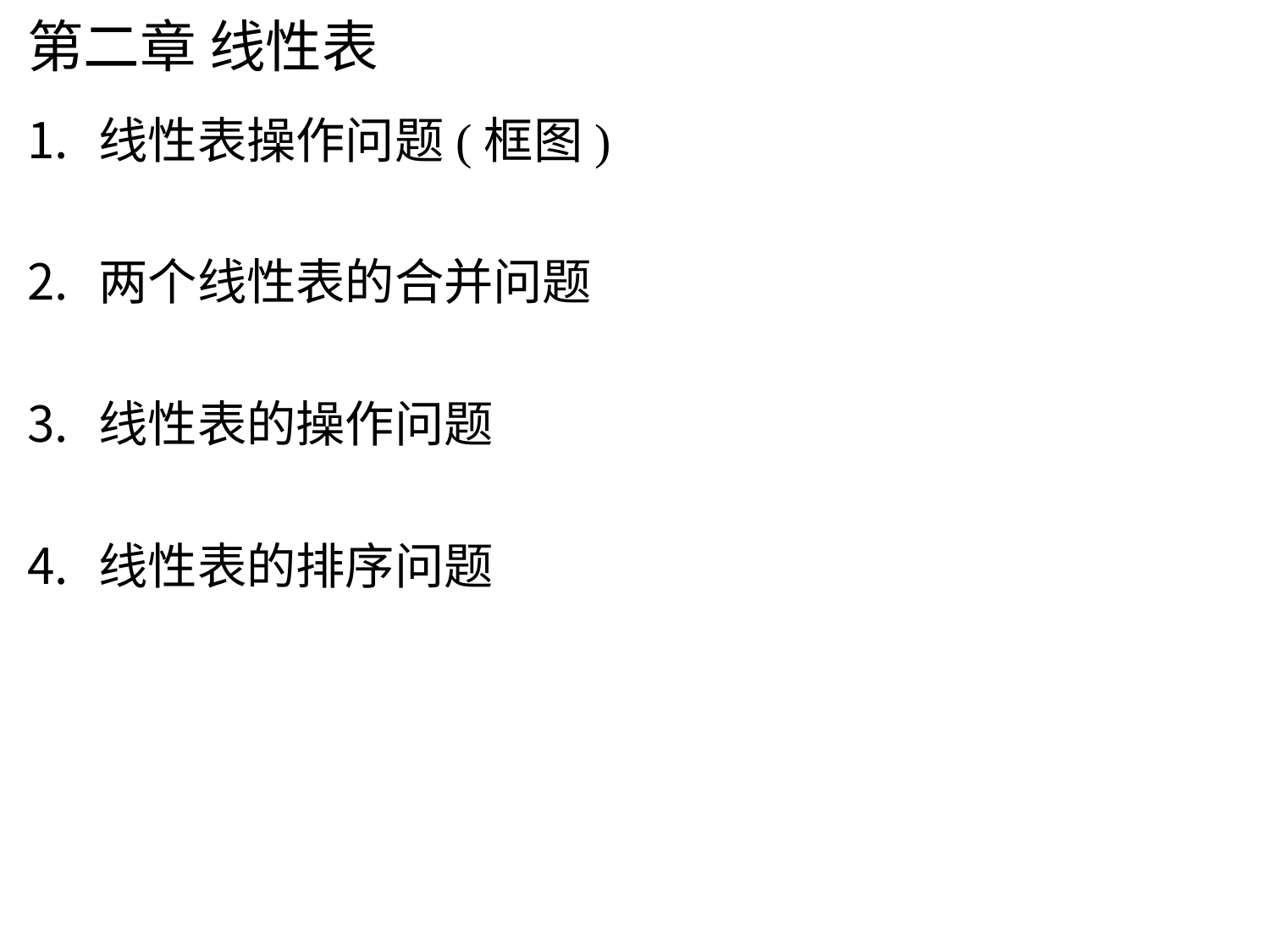

# 第二章 线性表
线性表操作问题(框图)

两个线性表的合并问题

线性表的操作问题

线性表的排序问题